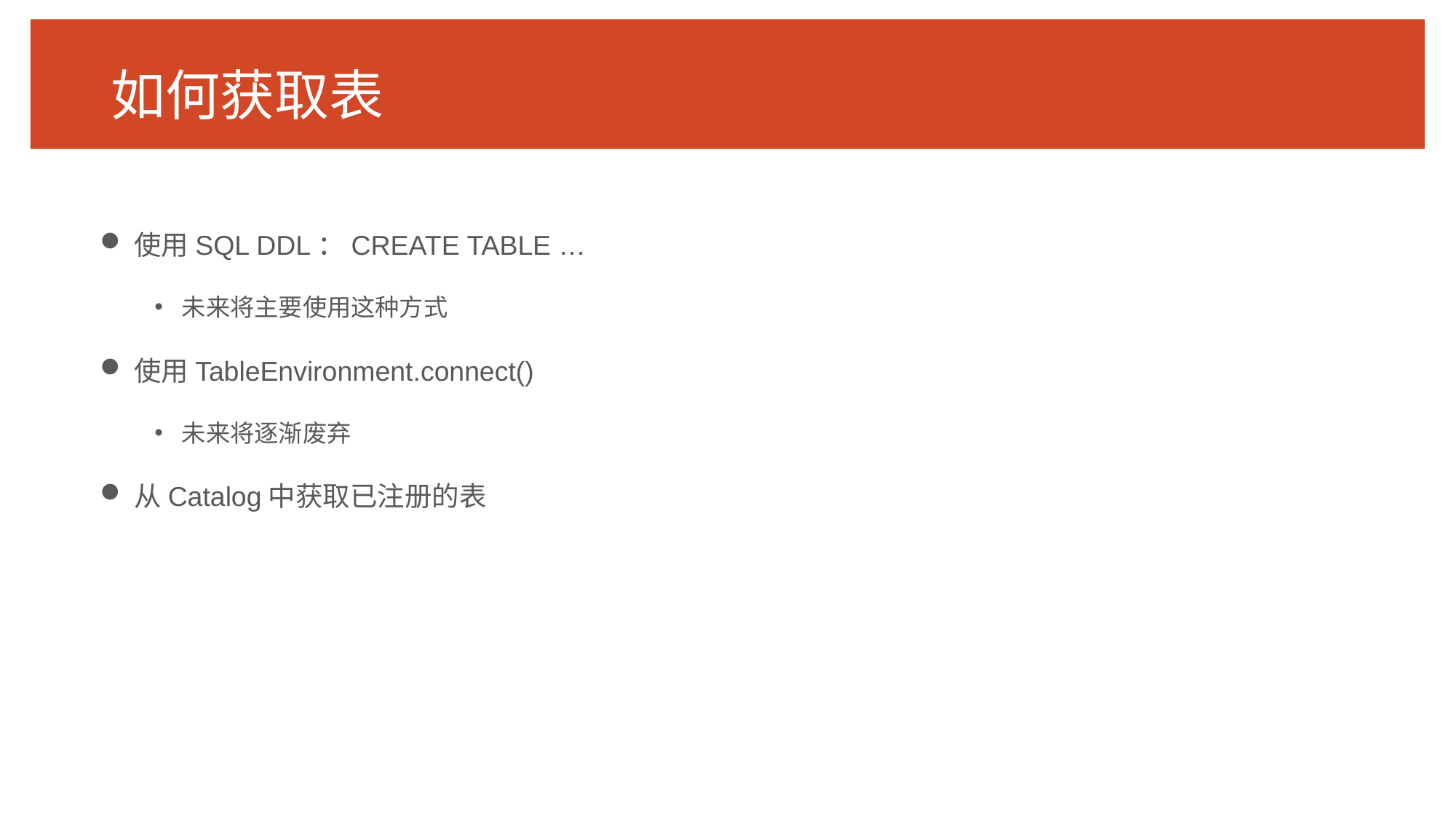

# 如何获取表
使用SQL DDL：CREATE TABLE …
未来将主要使用这种方式
使用TableEnvironment.connect()
未来将逐渐废弃
从Catalog中获取已注册的表